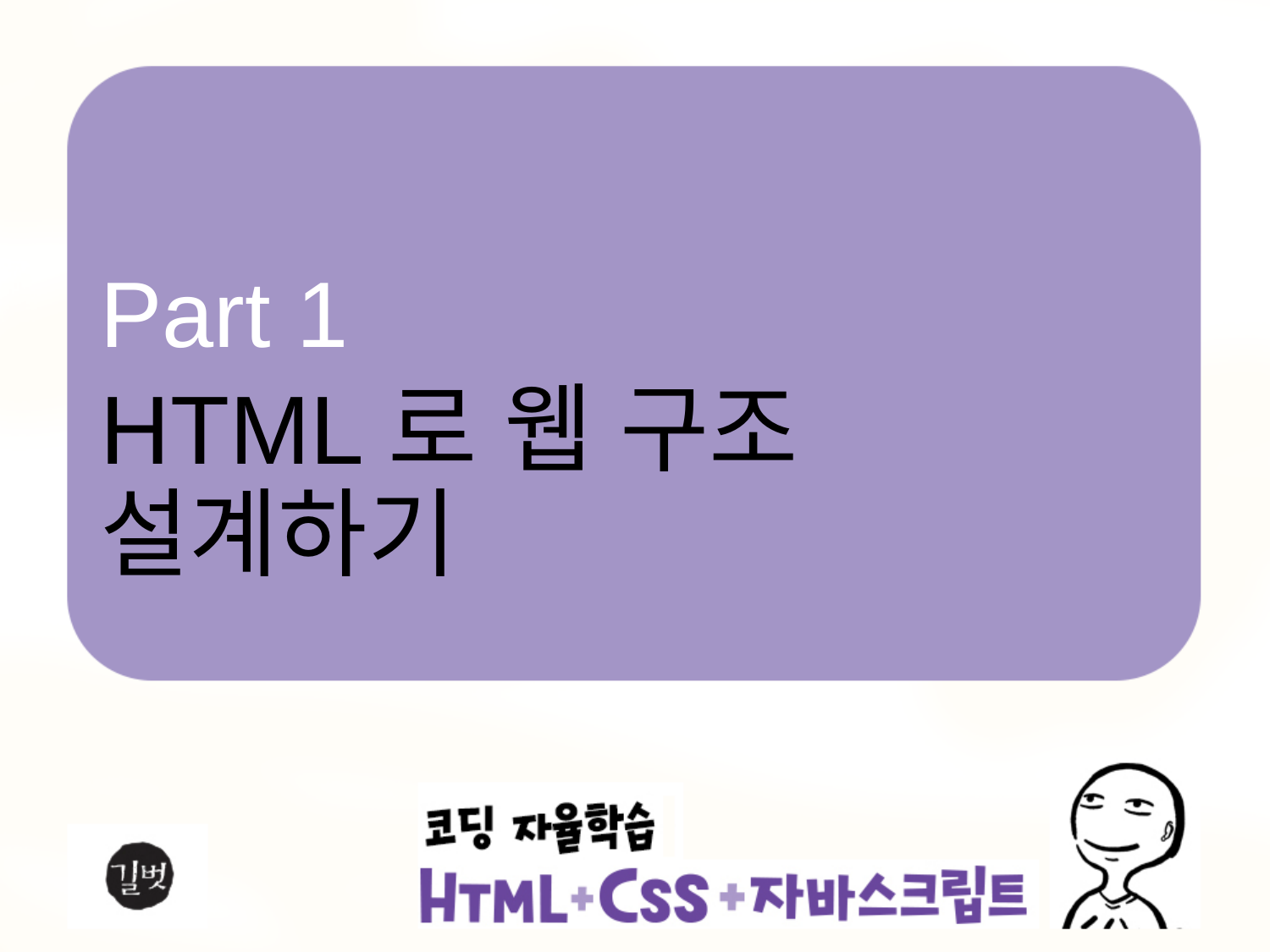

Part 1
# HTML로 웹 구조 설계하기